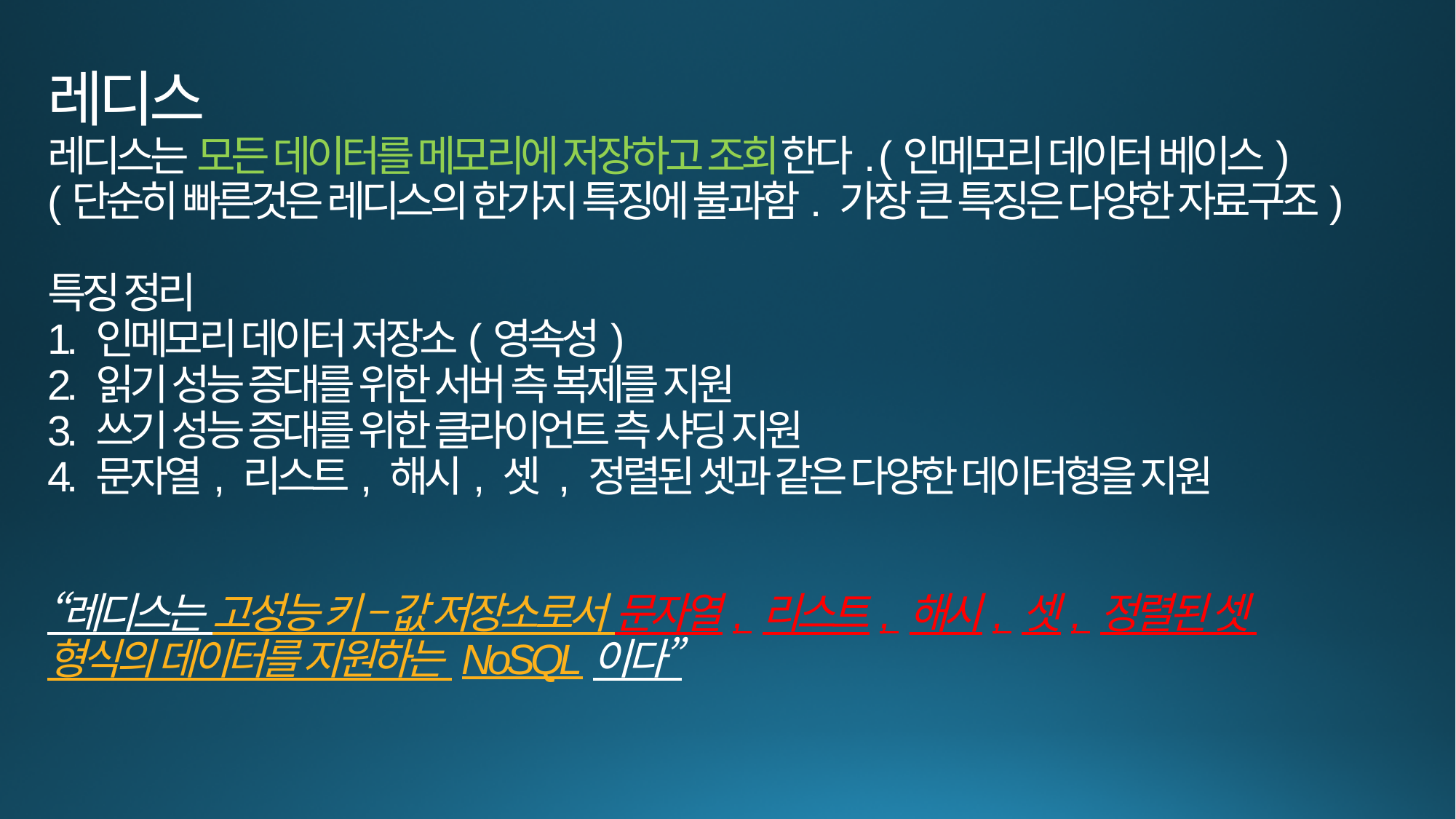

# 레디스 레디스는 모든 데이터를 메모리에 저장하고 조회한다. (인메모리 데이터 베이스) (단순히 빠른것은 레디스의 한가지 특징에 불과함. 가장 큰 특징은 다양한 자료구조) 특징 정리 1. 인메모리 데이터 저장소(영속성) 2. 읽기 성능 증대를 위한 서버 측 복제를 지원 3. 쓰기 성능 증대를 위한 클라이언트 측 샤딩 지원 4. 문자열, 리스트, 해시, 셋 , 정렬된 셋과 같은 다양한 데이터형을 지원 “레디스는 고성능 키 – 값 저장소로서 문자열, 리스트, 해시, 셋, 정렬된 셋 형식의 데이터를 지원하는 NoSQL이다”